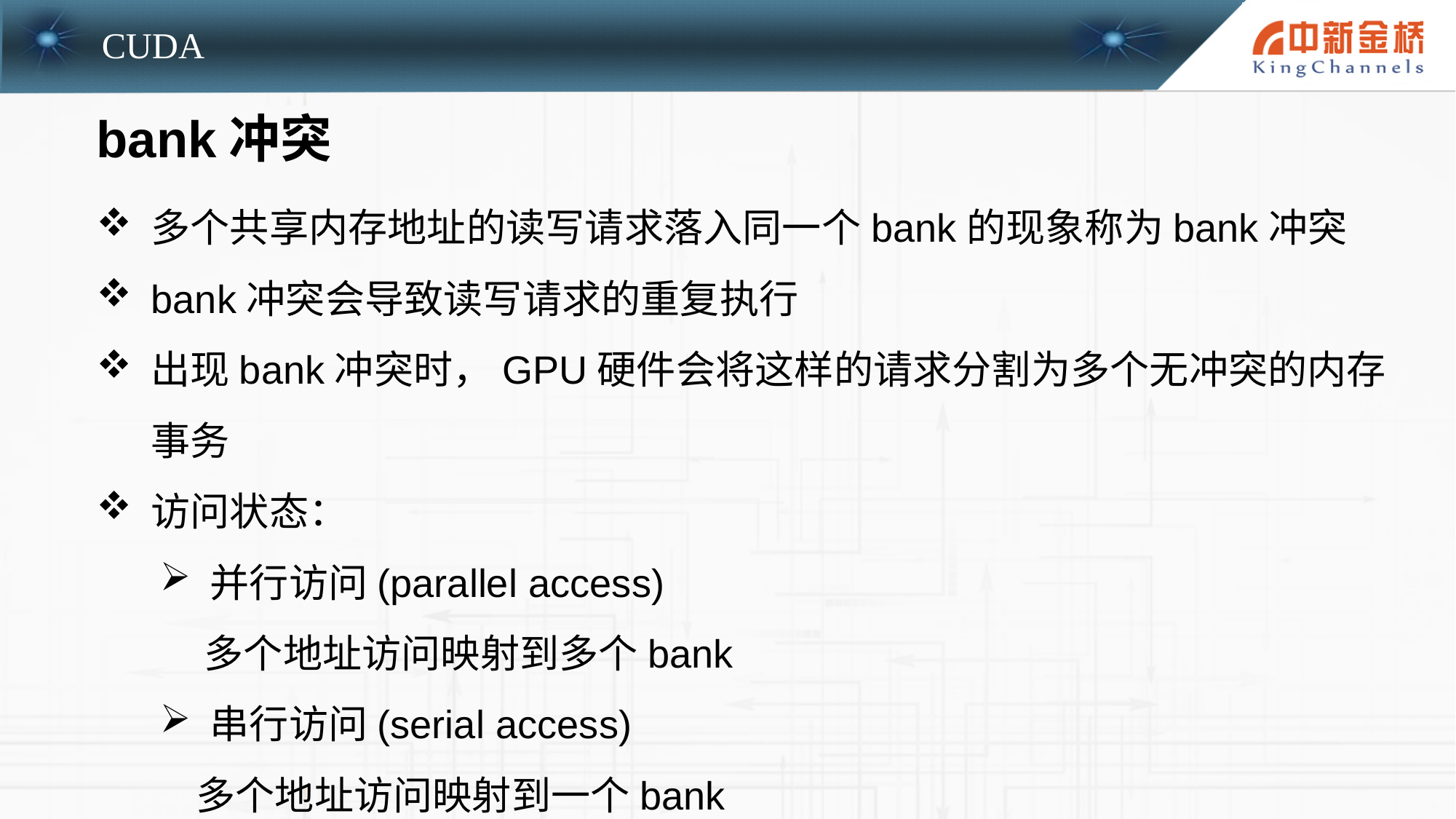

bank冲突
多个共享内存地址的读写请求落入同一个bank的现象称为bank冲突
bank冲突会导致读写请求的重复执行
出现bank冲突时，GPU硬件会将这样的请求分割为多个无冲突的内存事务
访问状态：
 并行访问(parallel access)
    多个地址访问映射到多个bank
 串行访问(serial access)
    多个地址访问映射到一个bank